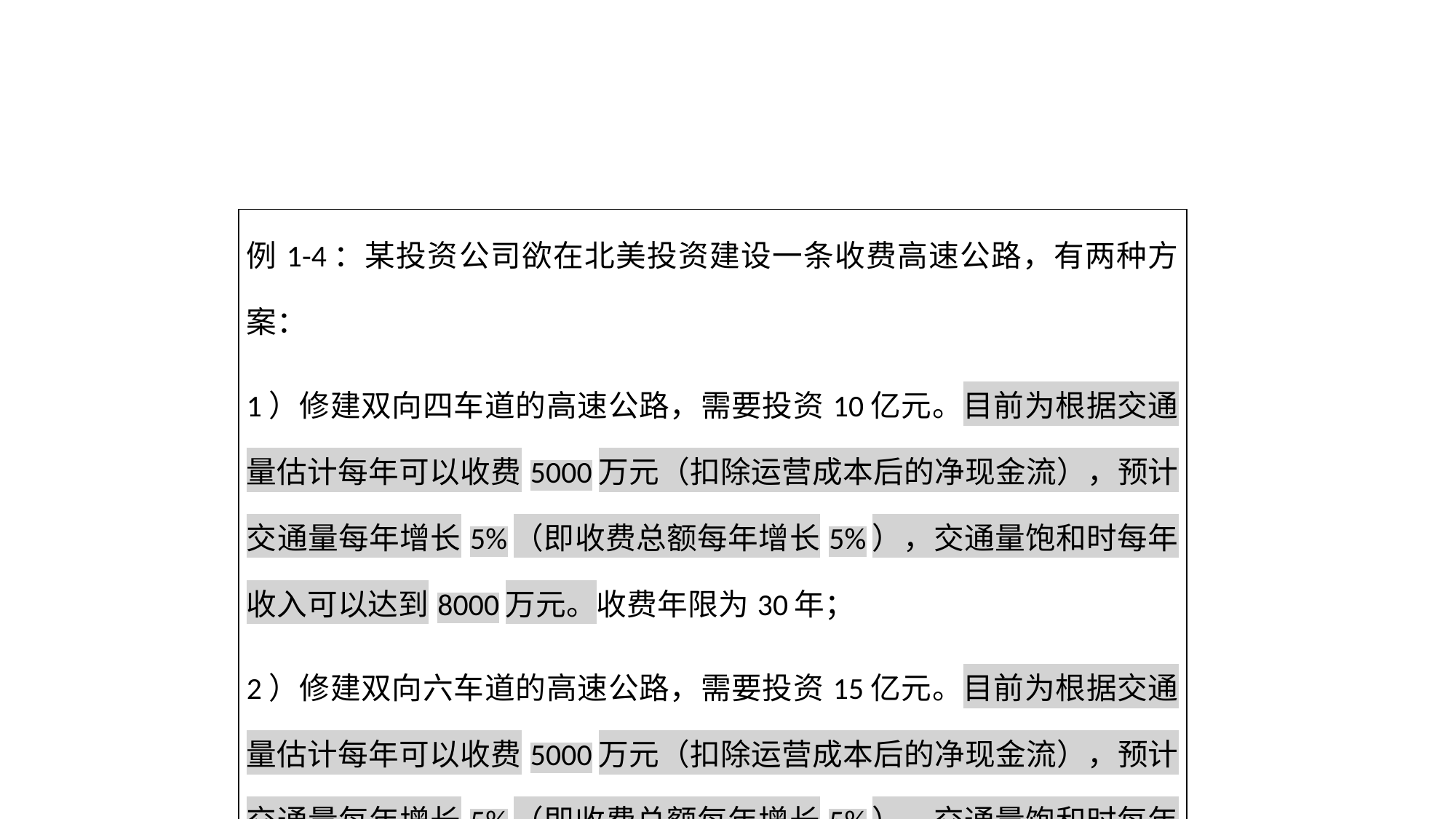

#
| 例1-4：某投资公司欲在北美投资建设一条收费高速公路，有两种方案： 1）修建双向四车道的高速公路，需要投资10亿元。目前为根据交通量估计每年可以收费5000万元（扣除运营成本后的净现金流），预计交通量每年增长5%（即收费总额每年增长5%），交通量饱和时每年收入可以达到8000万元。收费年限为30年； 2）修建双向六车道的高速公路，需要投资15亿元。目前为根据交通量估计每年可以收费5000万元（扣除运营成本后的净现金流），预计交通量每年增长5%（即收费总额每年增长5%），交通量饱和时每年收入可以达到1.2亿元。收费年限无限。 请问对于该公司而言的话，哪种方案更为有利？ |
| --- |